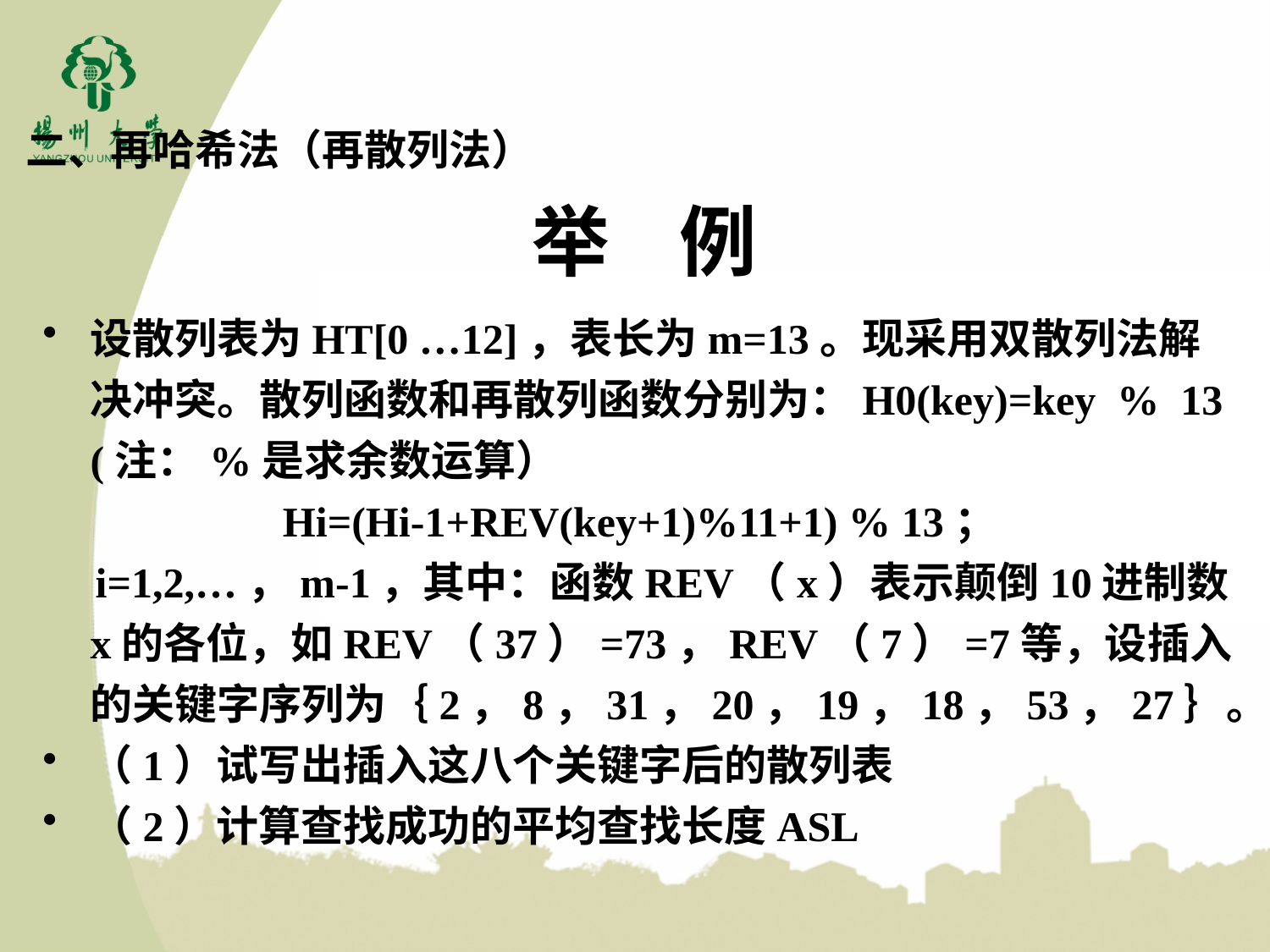

二、再哈希法（再散列法）
# 举    例
设散列表为HT[0 …12]，表长为m=13。现采用双散列法解决冲突。散列函数和再散列函数分别为：H0(key)=key  %  13  (注：%是求余数运算）
Hi=(Hi-1+REV(key+1)%11+1) % 13；
     i=1,2,…，m-1，其中：函数REV（x）表示颠倒10进制数x的各位，如REV（37）=73，REV（7）=7等，设插入的关键字序列为｛2，8，31，20，19，18，53，27｝。
（1）试写出插入这八个关键字后的散列表
（2）计算查找成功的平均查找长度ASL

65